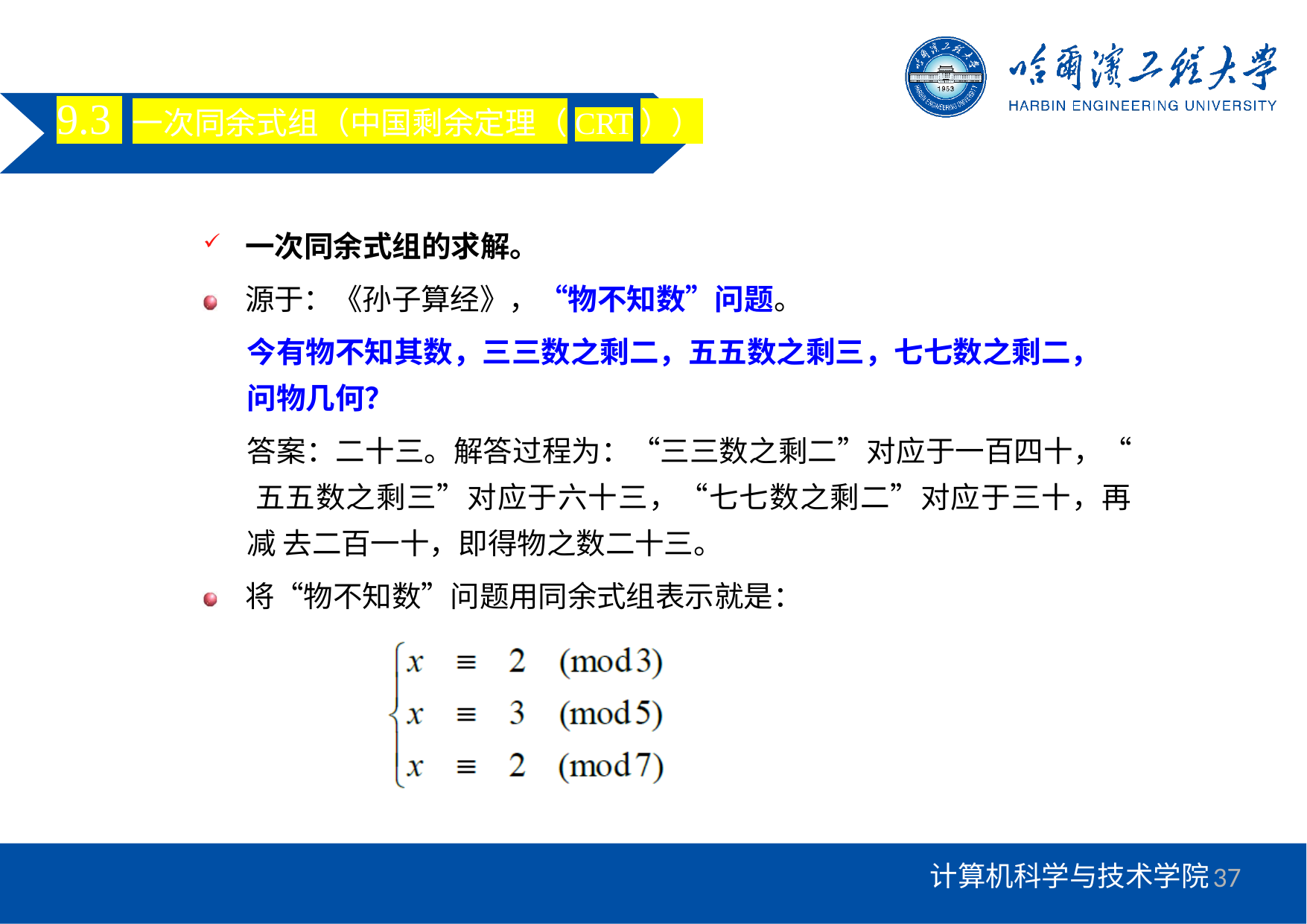

# 9.3 一次同余式组（中国剩余定理（CRT））
一次同余式组的求解。
源于：《孙子算经》，“物不知数”问题。
今有物不知其数，三三数之剩二，五五数之剩三，七七数之剩二，  问物几何？
答案：二十三。解答过程为：“三三数之剩二”对应于一百四十，“  五五数之剩三”对应于六十三，“七七数之剩二”对应于三十，再减 去二百一十，即得物之数二十三。
将“物不知数”问题用同余式组表示就是：

37